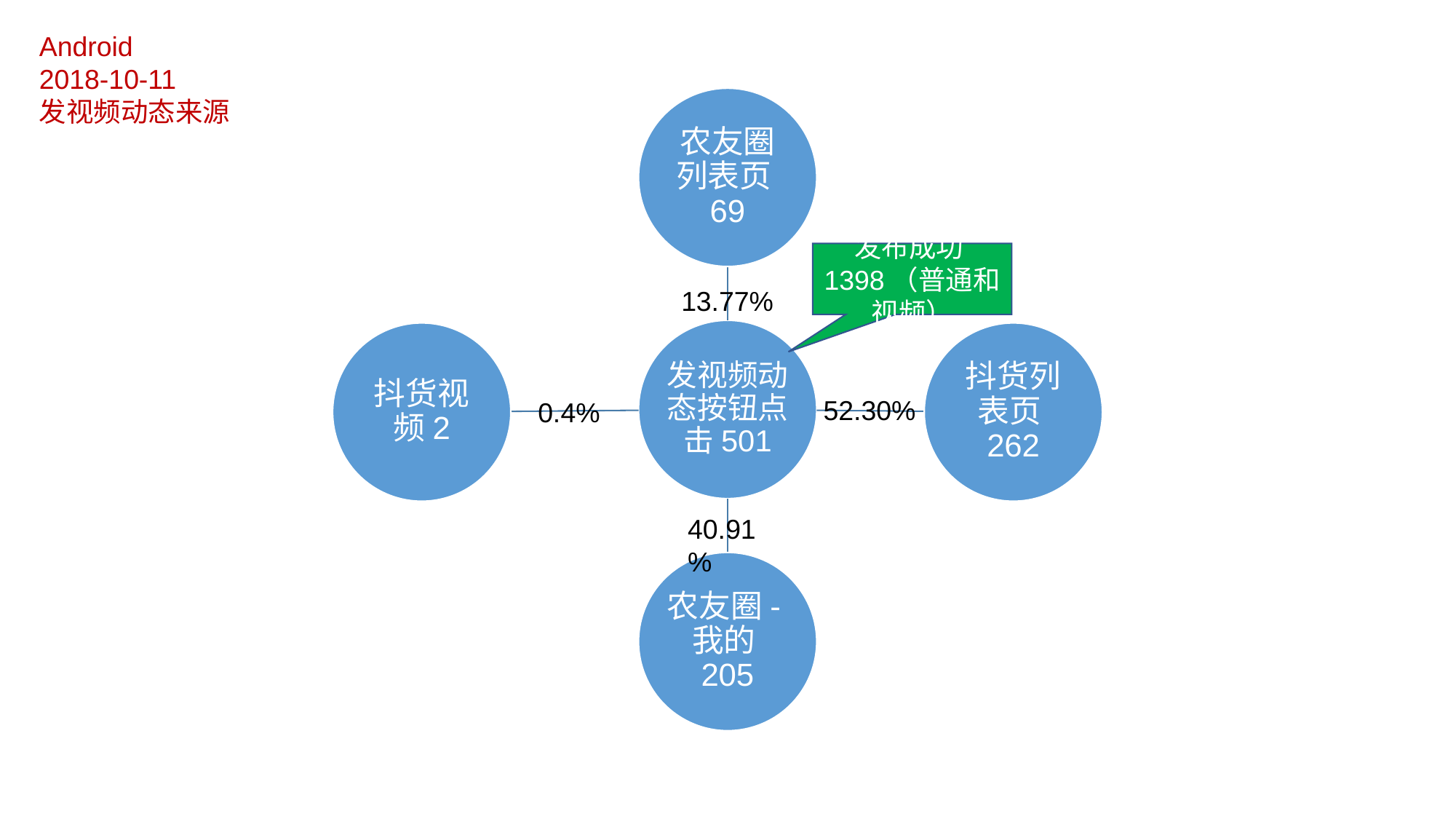

Android
2018-10-11
发视频动态来源
发视频动态按钮点击501

农友圈列表页69

抖货列表页262

农友圈-我的205

抖货视频2
发布成功1398（普通和视频）
13.77%
52.30%
0.4%
40.91%